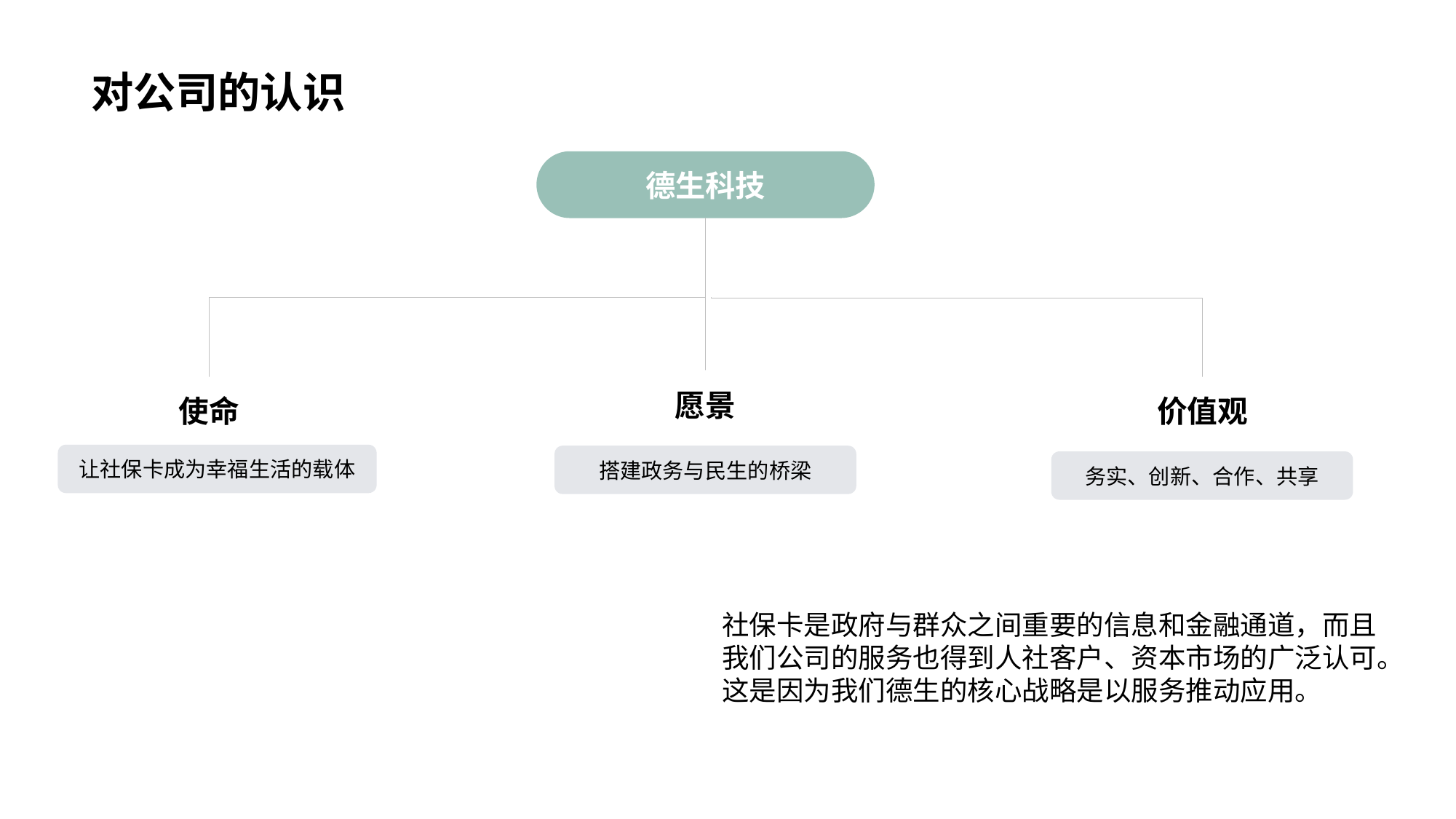

# 对公司的认识
德生科技
愿景
使命
价值观
让社保卡成为幸福生活的载体
搭建政务与民生的桥梁
务实、创新、合作、共享
社保卡是政府与群众之间重要的信息和金融通道，而且我们公司的服务也得到人社客户、资本市场的广泛认可。这是因为我们德生的核心战略是以服务推动应用。